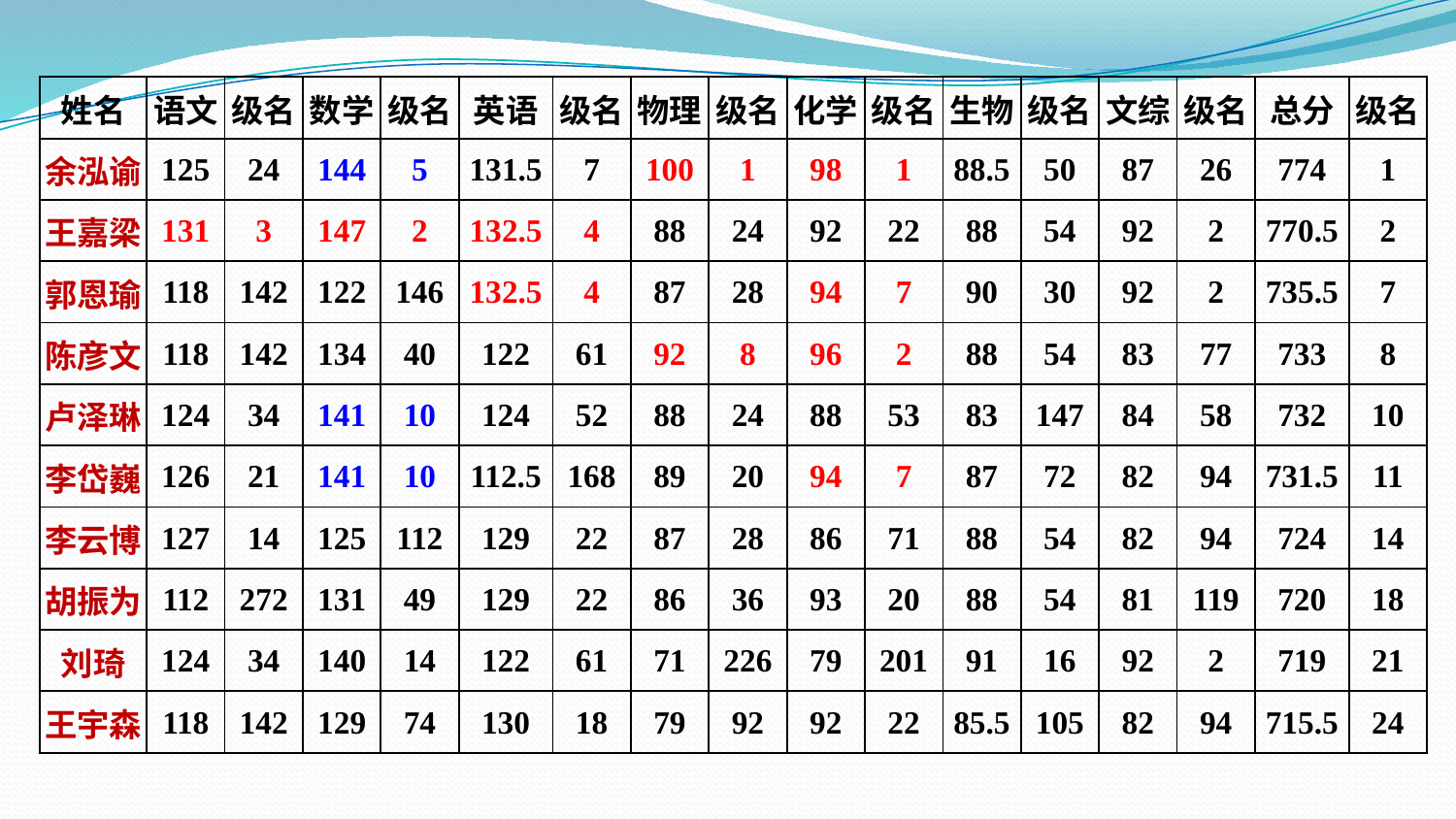

| 姓名 | 语文 | 级名 | 数学 | 级名 | 英语 | 级名 | 物理 | 级名 | 化学 | 级名 | 生物 | 级名 | 文综 | 级名 | 总分 | 级名 |
| --- | --- | --- | --- | --- | --- | --- | --- | --- | --- | --- | --- | --- | --- | --- | --- | --- |
| 余泓谕 | 125 | 24 | 144 | 5 | 131.5 | 7 | 100 | 1 | 98 | 1 | 88.5 | 50 | 87 | 26 | 774 | 1 |
| 王嘉梁 | 131 | 3 | 147 | 2 | 132.5 | 4 | 88 | 24 | 92 | 22 | 88 | 54 | 92 | 2 | 770.5 | 2 |
| 郭恩瑜 | 118 | 142 | 122 | 146 | 132.5 | 4 | 87 | 28 | 94 | 7 | 90 | 30 | 92 | 2 | 735.5 | 7 |
| 陈彦文 | 118 | 142 | 134 | 40 | 122 | 61 | 92 | 8 | 96 | 2 | 88 | 54 | 83 | 77 | 733 | 8 |
| 卢泽琳 | 124 | 34 | 141 | 10 | 124 | 52 | 88 | 24 | 88 | 53 | 83 | 147 | 84 | 58 | 732 | 10 |
| 李岱巍 | 126 | 21 | 141 | 10 | 112.5 | 168 | 89 | 20 | 94 | 7 | 87 | 72 | 82 | 94 | 731.5 | 11 |
| 李云博 | 127 | 14 | 125 | 112 | 129 | 22 | 87 | 28 | 86 | 71 | 88 | 54 | 82 | 94 | 724 | 14 |
| 胡振为 | 112 | 272 | 131 | 49 | 129 | 22 | 86 | 36 | 93 | 20 | 88 | 54 | 81 | 119 | 720 | 18 |
| 刘琦 | 124 | 34 | 140 | 14 | 122 | 61 | 71 | 226 | 79 | 201 | 91 | 16 | 92 | 2 | 719 | 21 |
| 王宇森 | 118 | 142 | 129 | 74 | 130 | 18 | 79 | 92 | 92 | 22 | 85.5 | 105 | 82 | 94 | 715.5 | 24 |